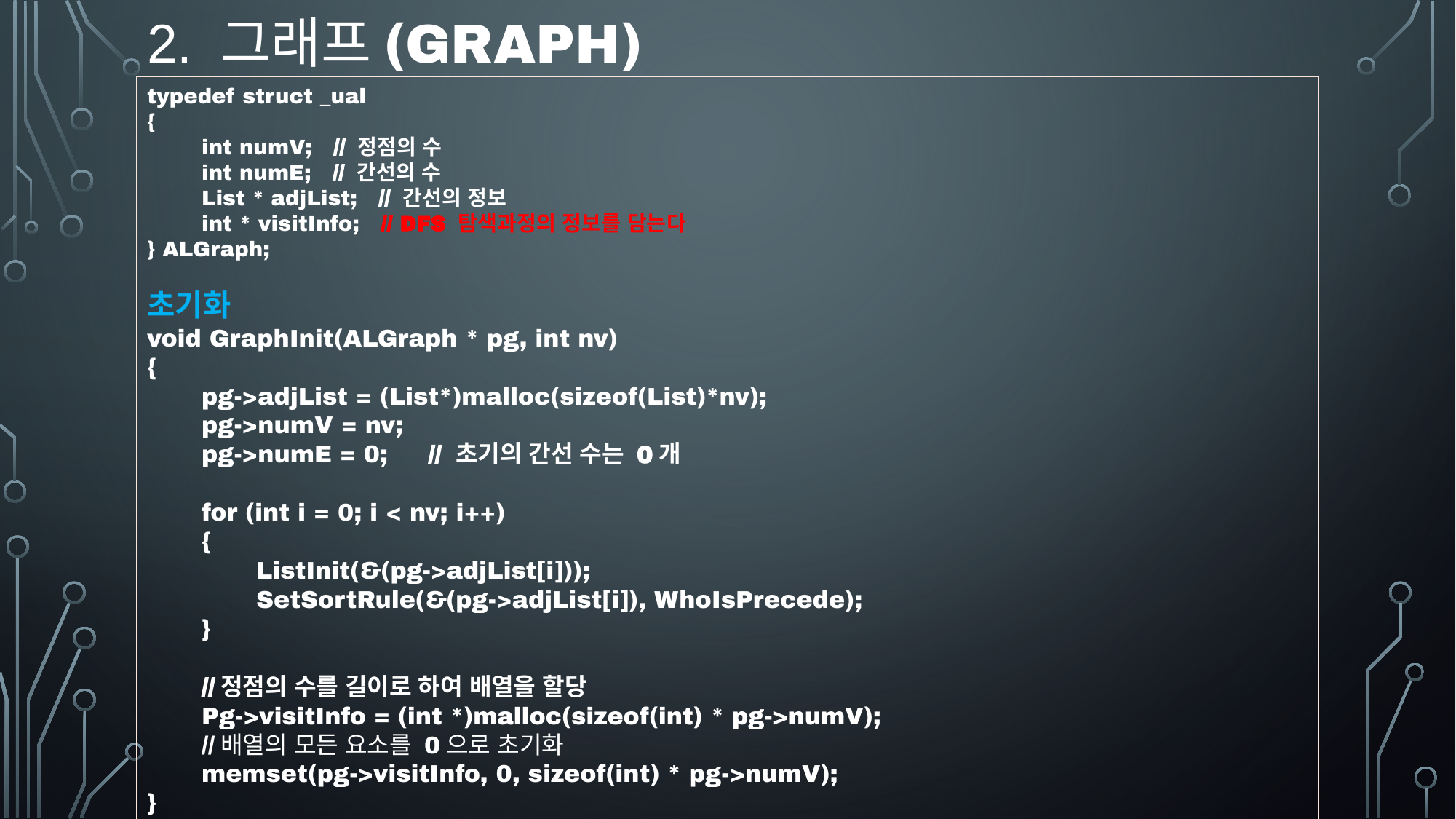

# 2. 그래프(Graph)
typedef struct _ual
{
int numV;   // 정점의 수
int numE;   // 간선의 수
List * adjList;   // 간선의 정보
int * visitInfo;   // DFS 탐색과정의 정보를 담는다
} ALGraph;

초기화
void GraphInit(ALGraph * pg, int nv)
{
pg->adjList = (List*)malloc(sizeof(List)*nv);
pg->numV = nv;
pg->numE = 0;     // 초기의 간선 수는 0개

for (int i = 0; i < nv; i++)
{
ListInit(&(pg->adjList[i]));
SetSortRule(&(pg->adjList[i]), WhoIsPrecede);
}

//정점의 수를 길이로 하여 배열을 할당
Pg->visitInfo = (int *)malloc(sizeof(int) * pg->numV);
//배열의 모든 요소를 0으로 초기화
memset(pg->visitInfo, 0, sizeof(int) * pg->numV);
}